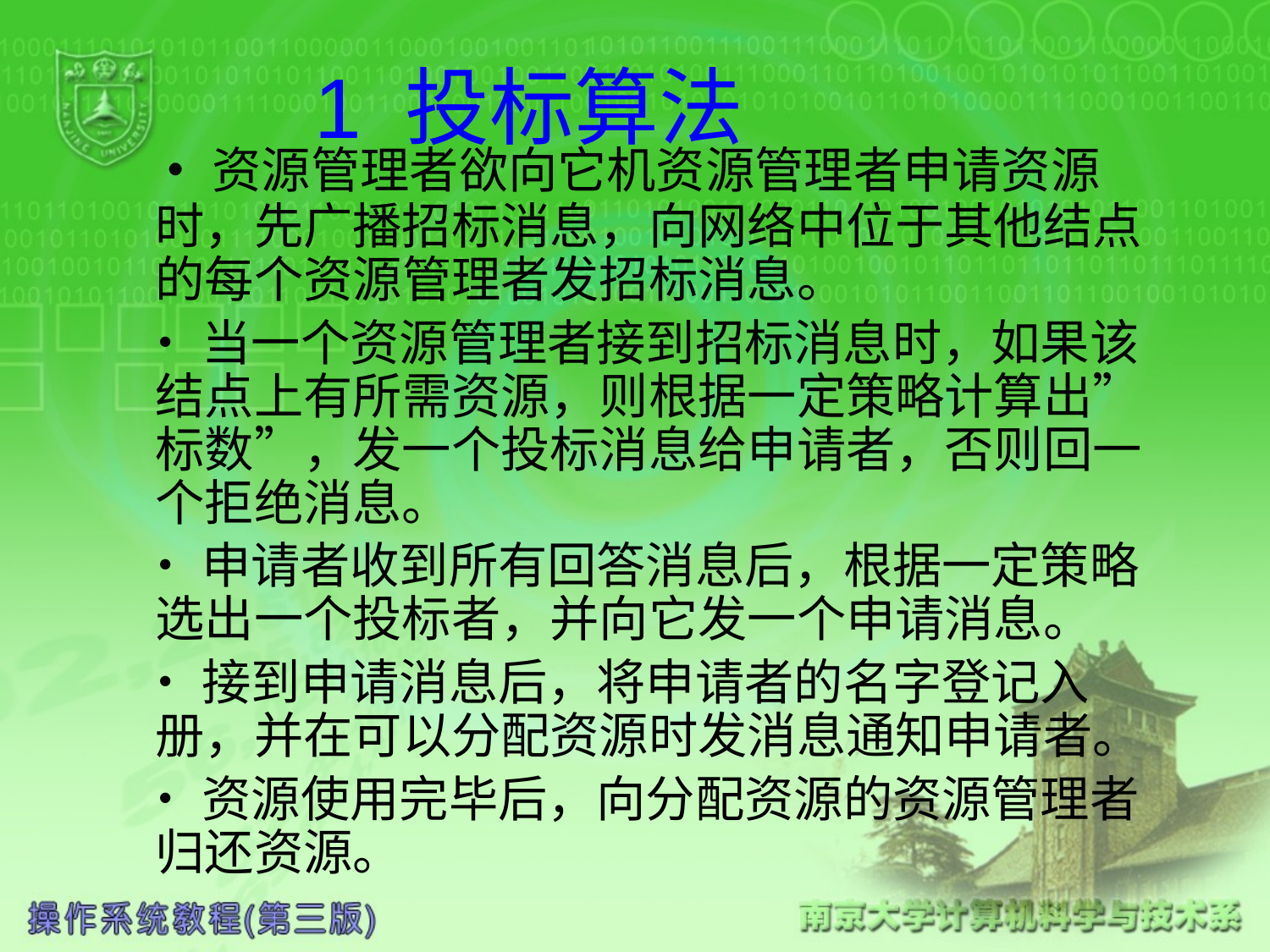

# 1 投标算法
   •资源管理者欲向它机资源管理者申请资源时，先广播招标消息，向网络中位于其他结点的每个资源管理者发招标消息。
   •当一个资源管理者接到招标消息时，如果该结点上有所需资源，则根据一定策略计算出”标数”，发一个投标消息给申请者，否则回一个拒绝消息。
   •申请者收到所有回答消息后，根据一定策略选出一个投标者，并向它发一个申请消息。
   •接到申请消息后，将申请者的名字登记入册，并在可以分配资源时发消息通知申请者。
   •资源使用完毕后，向分配资源的资源管理者归还资源。